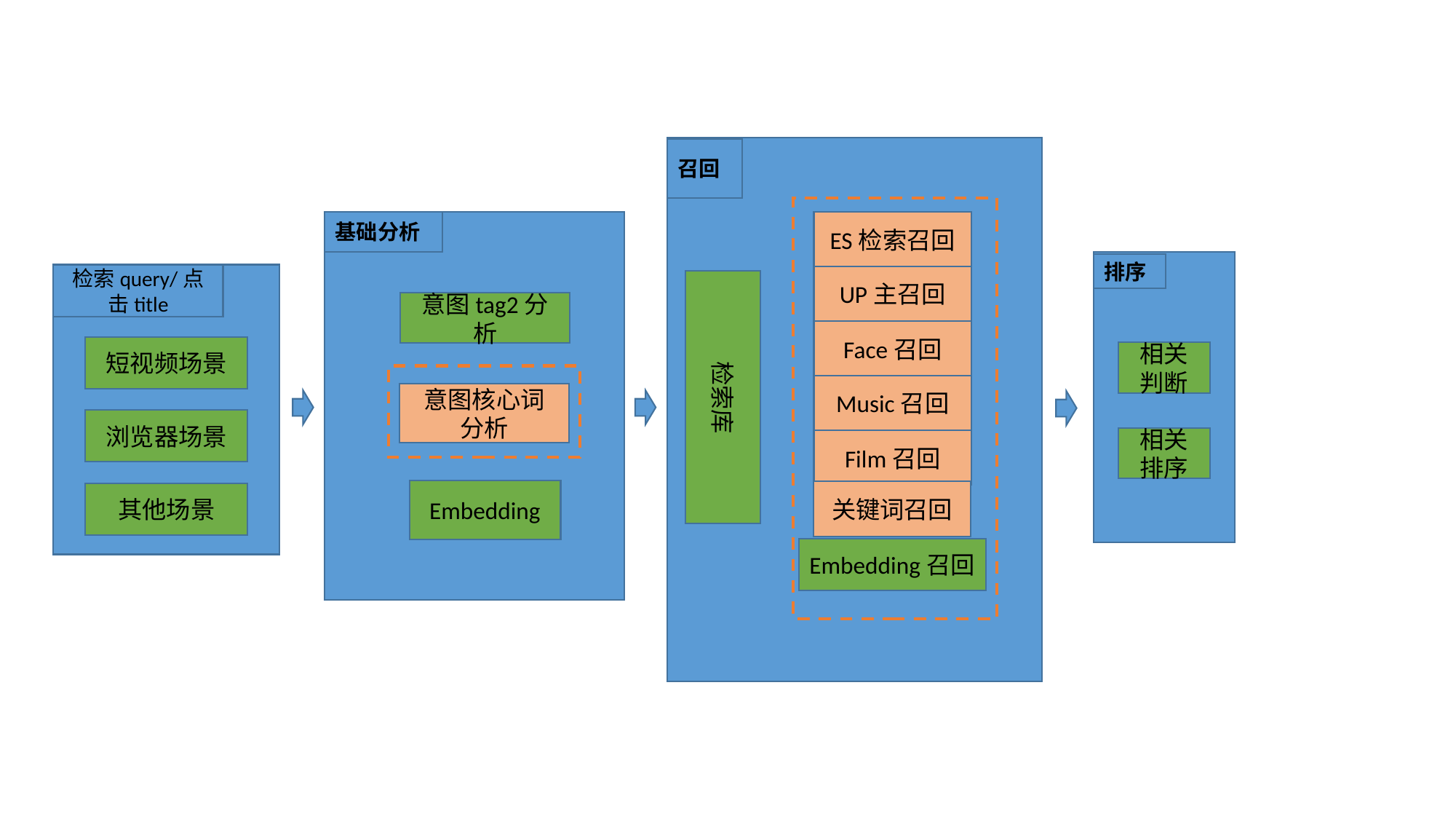

召回

ES检索召回
UP主召回
检索库
Face召回
Music召回
Film召回
关键词召回
Embedding召回

基础分析
意图tag2分析

意图核心词
分析
Embedding

排序
相关判断
相关排序

检索query/点击title
短视频场景
浏览器场景
其他场景